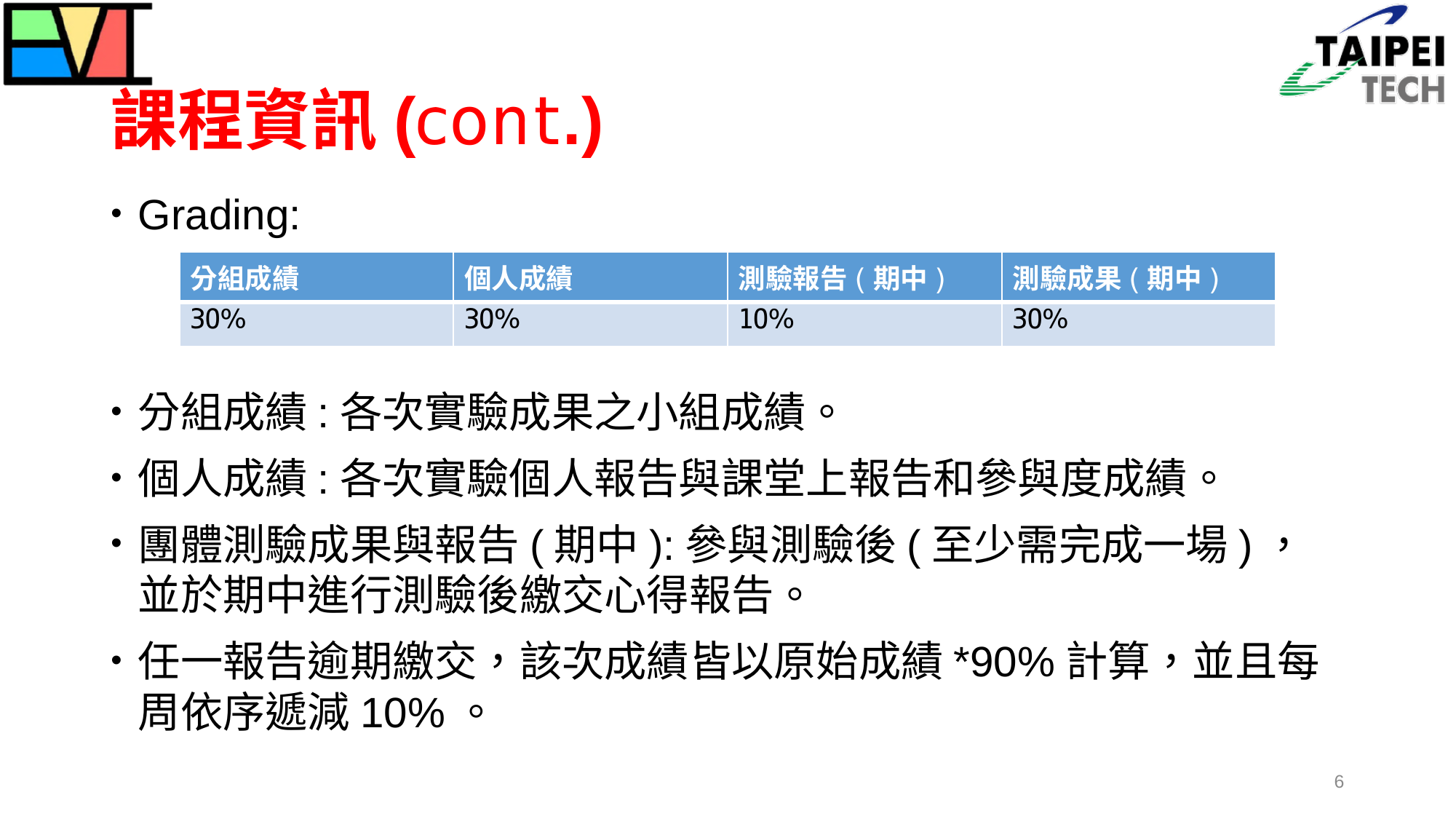

# 課程資訊(cont.)
Grading:

分組成績:各次實驗成果之小組成績。
個人成績:各次實驗個人報告與課堂上報告和參與度成績。
團體測驗成果與報告(期中):參與測驗後(至少需完成一場)，並於期中進行測驗後繳交心得報告。
任一報告逾期繳交，該次成績皆以原始成績*90%計算，並且每周依序遞減10%。
| 分組成績 | 個人成績 | 測驗報告(期中) | 測驗成果(期中) |
| --- | --- | --- | --- |
| 30% | 30% | 10% | 30% |
6